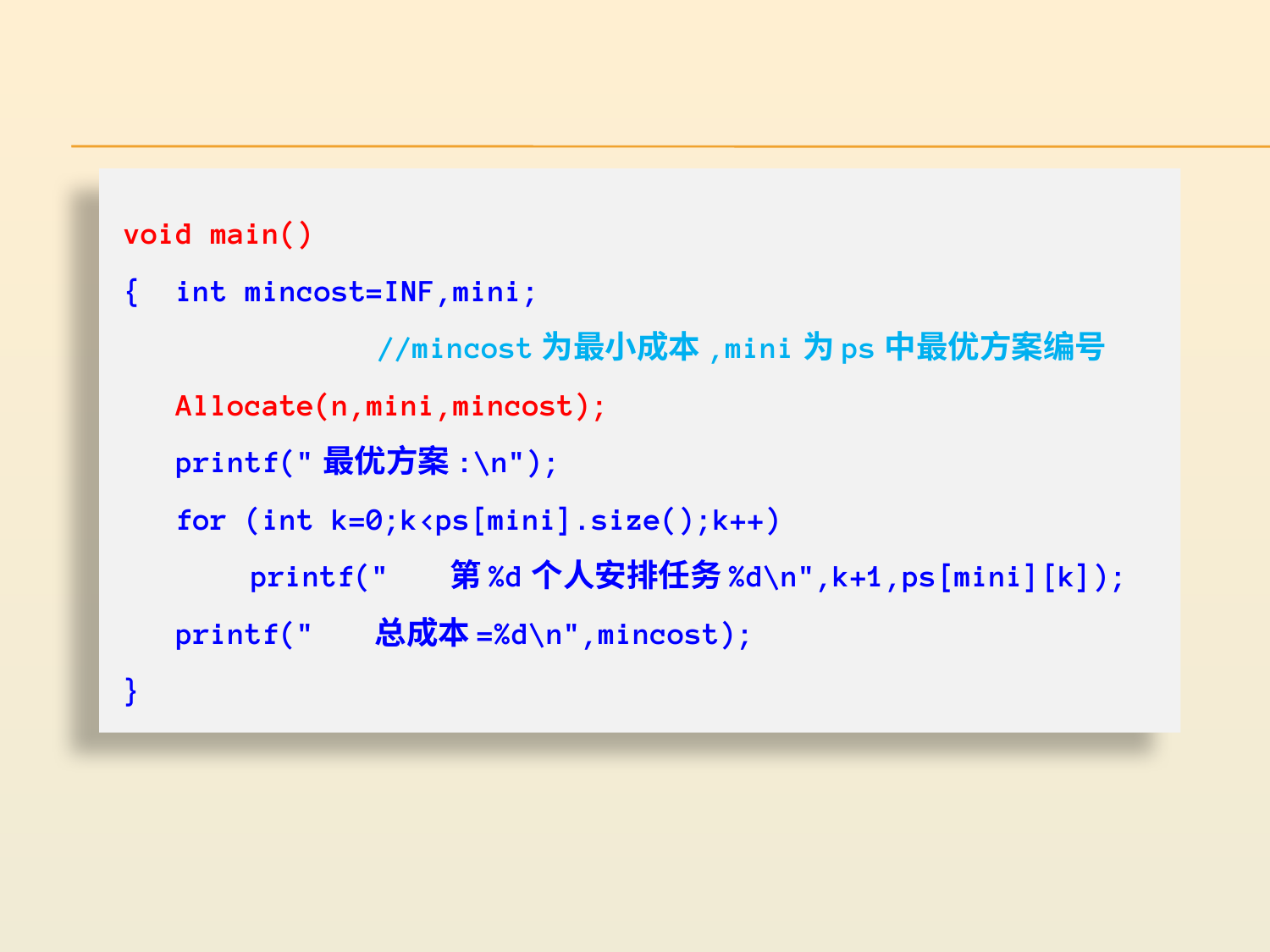

void main()
{  int mincost=INF,mini;
		//mincost为最小成本,mini为ps中最优方案编号
   Allocate(n,mini,mincost);
   printf("最优方案:\n");
   for (int k=0;k<ps[mini].size();k++)
	printf("   第%d个人安排任务%d\n",k+1,ps[mini][k]);
   printf("   总成本=%d\n",mincost);
}